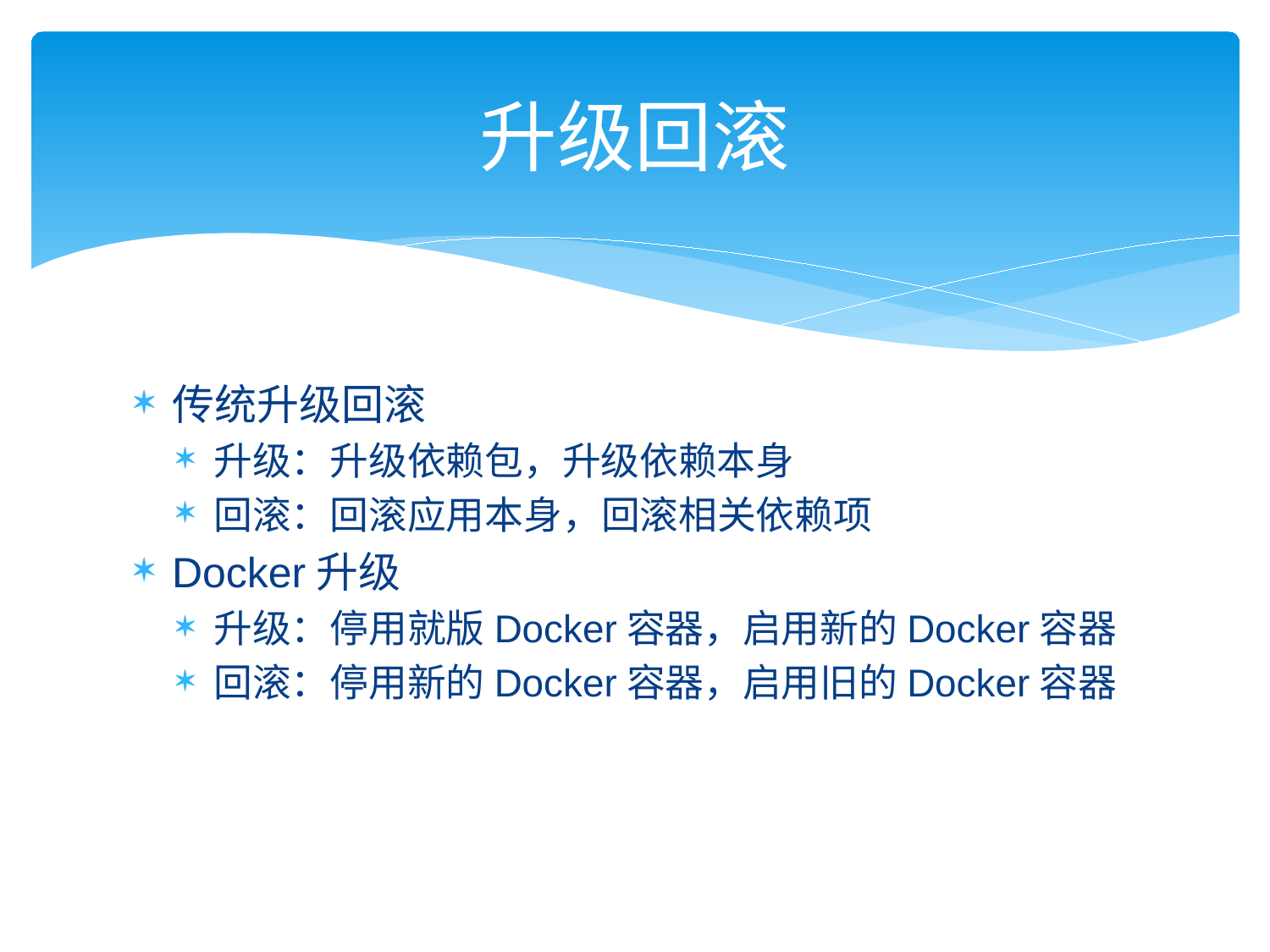

# 升级回滚
传统升级回滚
升级：升级依赖包，升级依赖本身
回滚：回滚应用本身，回滚相关依赖项
Docker升级
升级：停用就版Docker容器，启用新的Docker容器
回滚：停用新的Docker容器，启用旧的Docker容器